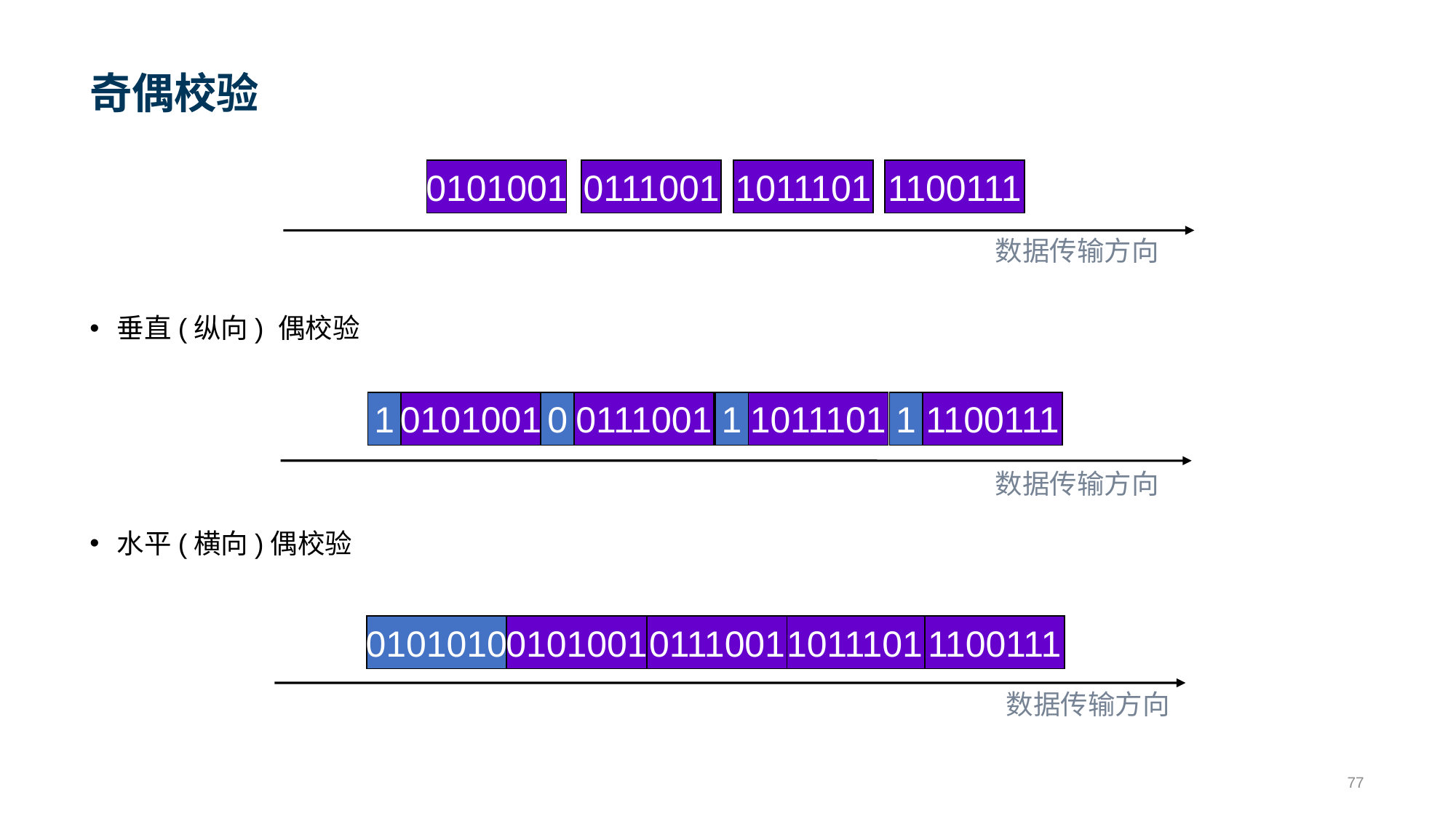

# 奇偶校验
0101001
0111001
1011101
1100111
数据传输方向

垂直(纵向) 偶校验

1
0101001
0
0111001
1
1011101
1
1100111

数据传输方向
水平(横向)偶校验
0101010
0101001
0111001
1011101
1100111
数据传输方向

77